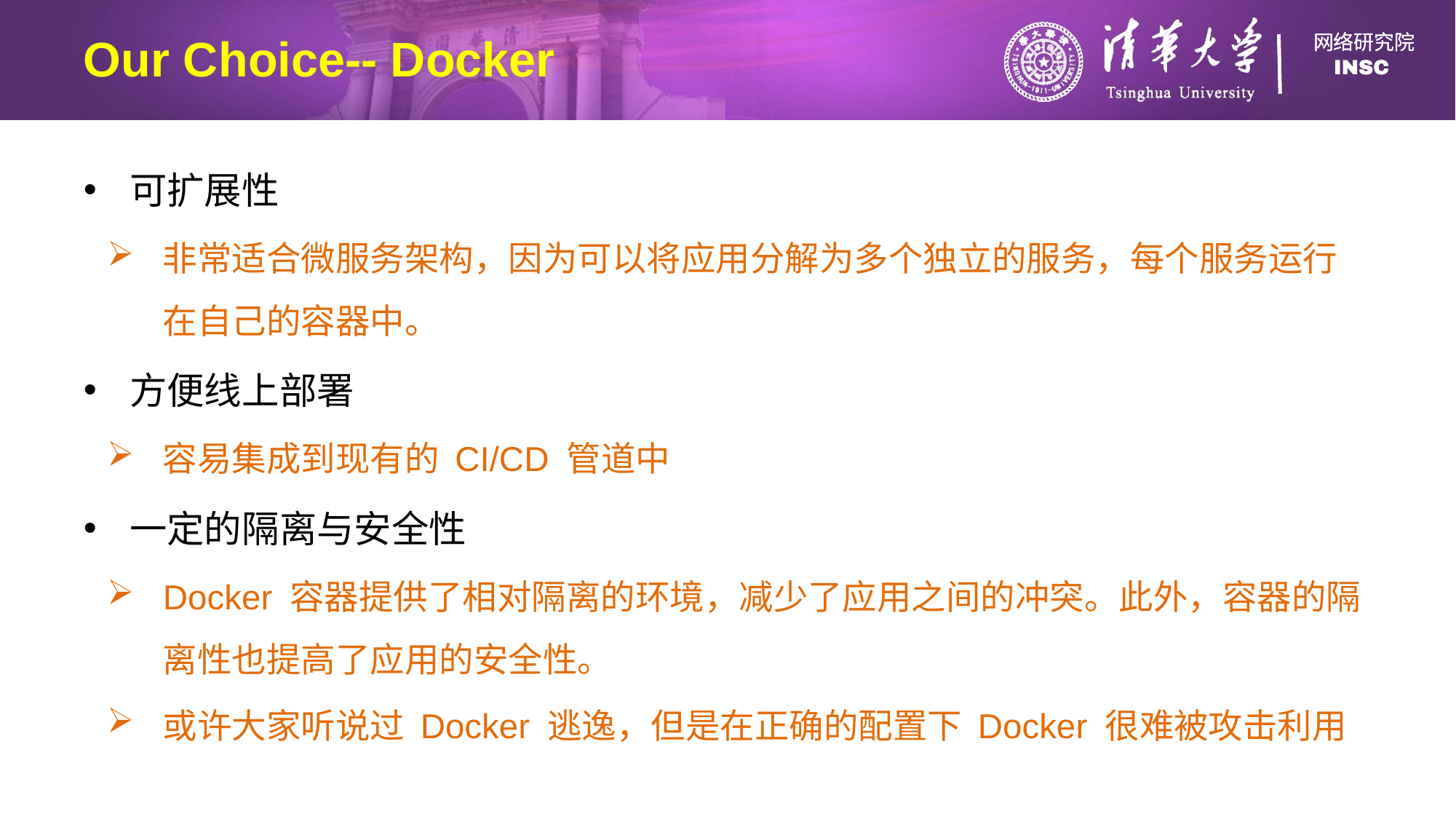

# Our Choice-- Docker
可扩展性
非常适合微服务架构，因为可以将应用分解为多个独立的服务，每个服务运行在自己的容器中。
方便线上部署
容易集成到现有的 CI/CD 管道中
一定的隔离与安全性
Docker 容器提供了相对隔离的环境，减少了应用之间的冲突。此外，容器的隔离性也提高了应用的安全性。
或许大家听说过 Docker 逃逸，但是在正确的配置下 Docker 很难被攻击利用